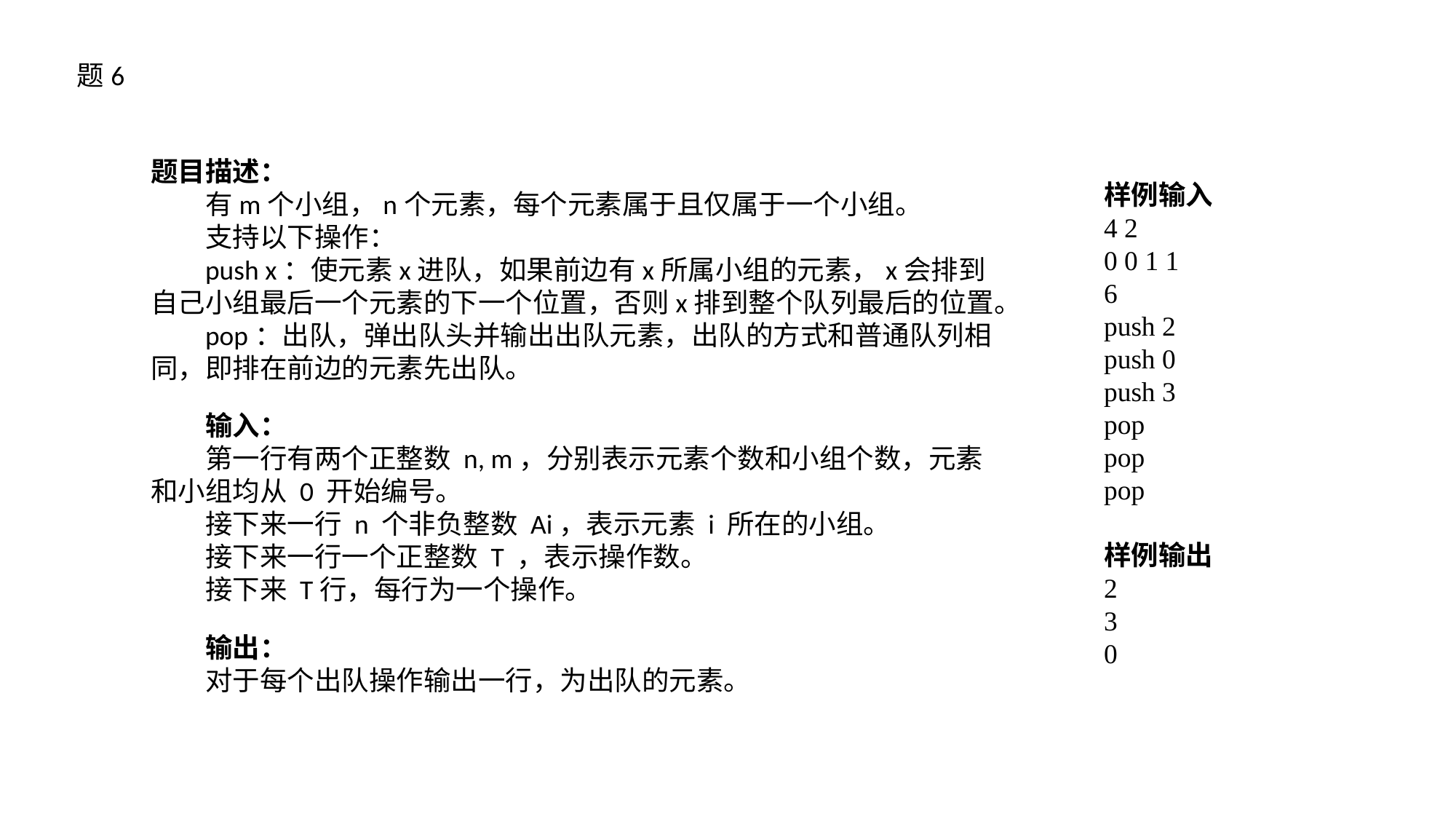

题6
题目描述：
有m个小组，n个元素，每个元素属于且仅属于一个小组。
支持以下操作：
push x：使元素x进队，如果前边有x所属小组的元素，x会排到自己小组最后一个元素的下一个位置，否则x排到整个队列最后的位置。
pop：出队，弹出队头并输出出队元素，出队的方式和普通队列相同，即排在前边的元素先出队。

输入：
第一行有两个正整数 n, m，分别表示元素个数和小组个数，元素和小组均从 0 开始编号。
接下来一行 n 个非负整数 Ai，表示元素 i 所在的小组。
接下来一行一个正整数 T ，表示操作数。
接下来 T行，每行为一个操作。

输出：
对于每个出队操作输出一行，为出队的元素。
样例输入
4 2
0 0 1 1
6
push 2
push 0
push 3
pop
pop
pop

样例输出
2
3
0